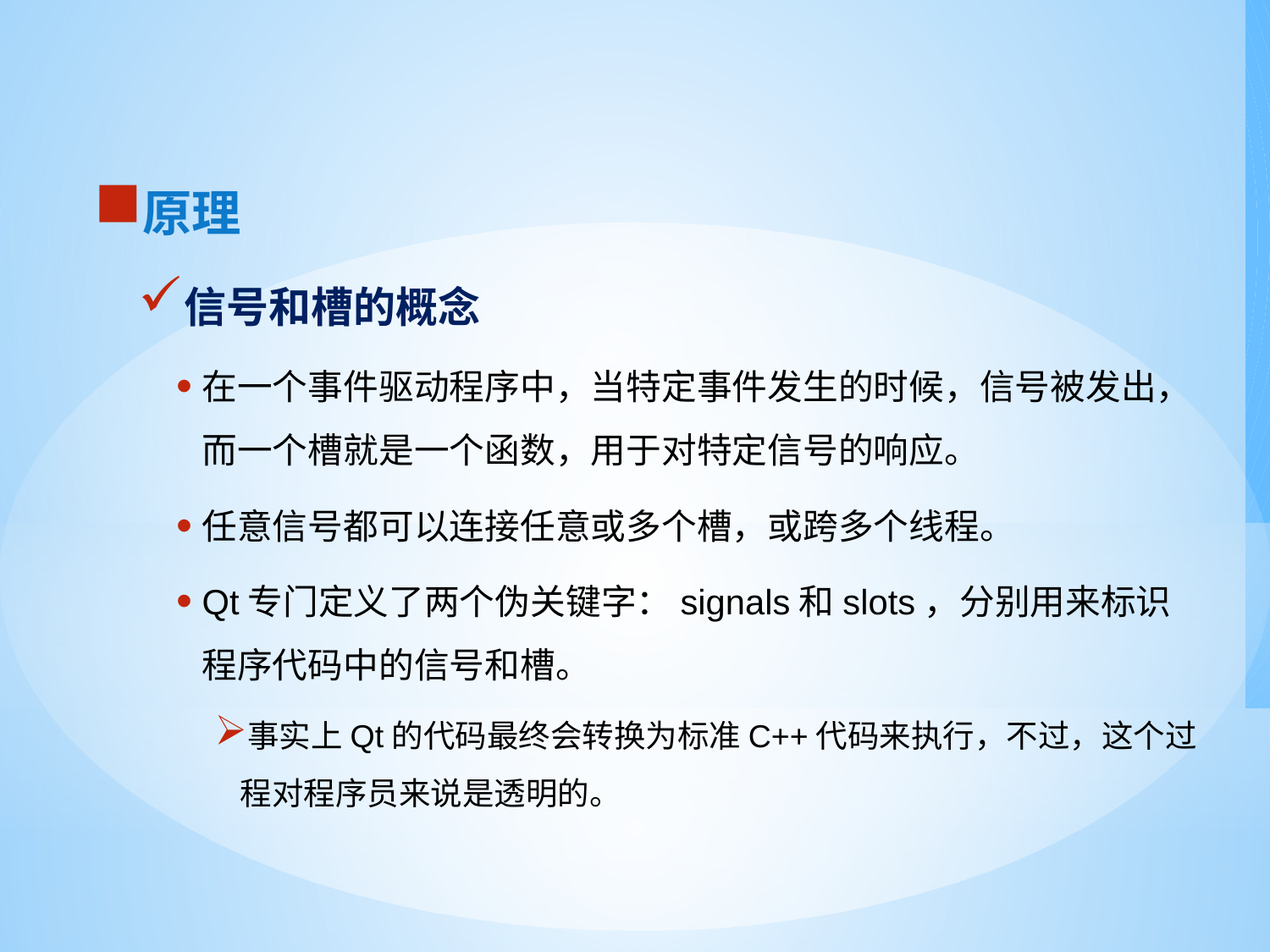

#
原理
信号和槽的概念
在一个事件驱动程序中，当特定事件发生的时候，信号被发出，而一个槽就是一个函数，用于对特定信号的响应。
任意信号都可以连接任意或多个槽，或跨多个线程。
Qt专门定义了两个伪关键字：signals和slots，分别用来标识程序代码中的信号和槽。
事实上Qt的代码最终会转换为标准C++代码来执行，不过，这个过程对程序员来说是透明的。